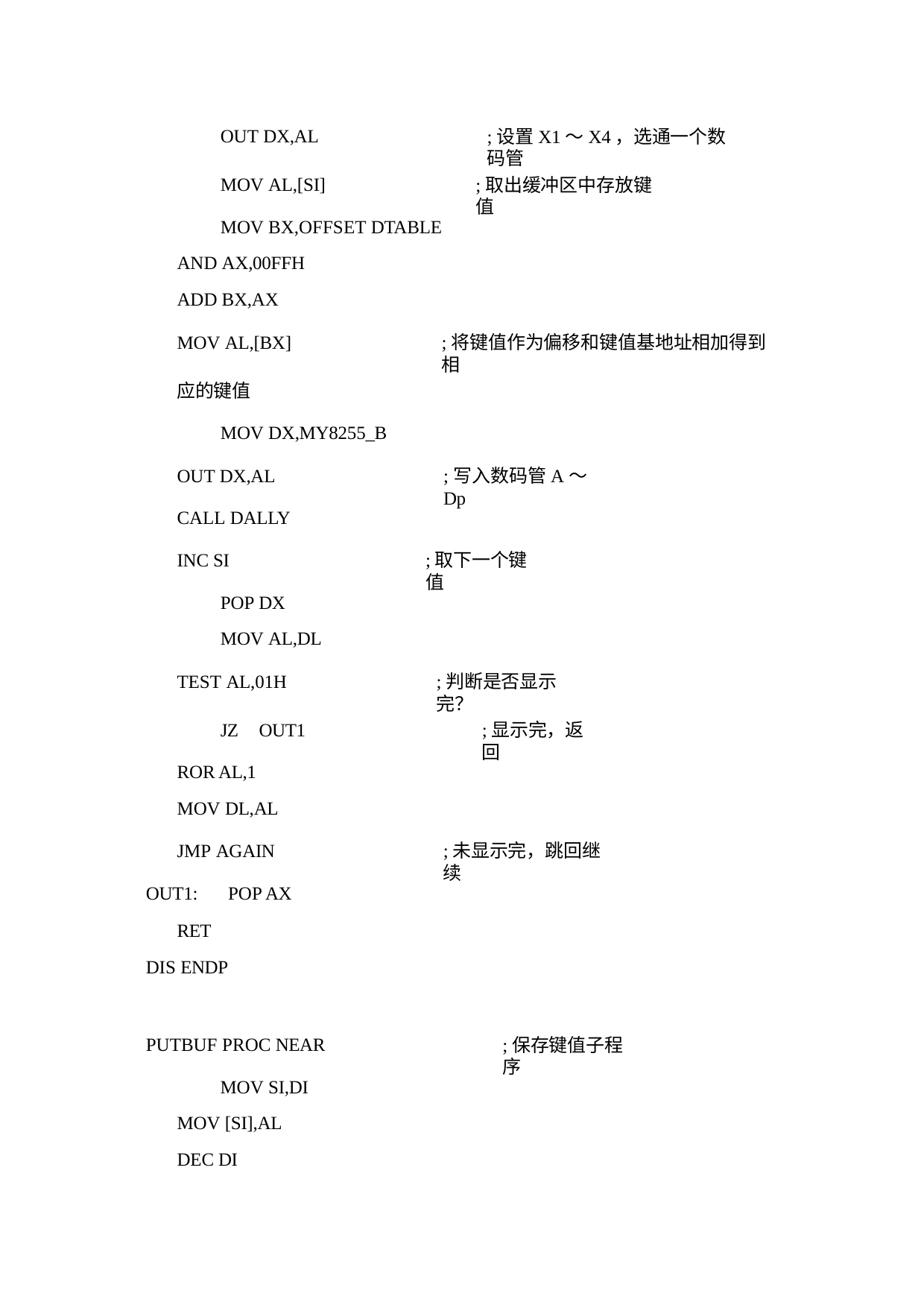

OUT DX,AL
;设置X1～X4，选通一个数码管
MOV AL,[SI]
;取出缓冲区中存放键值
MOV BX,OFFSET DTABLE
AND AX,00FFH ADD BX,AX
MOV AL,[BX]
;将键值作为偏移和键值基地址相加得到相
应的键值
MOV DX,MY8255_B
OUT DX,AL
;写入数码管A～Dp
CALL DALLY
INC SI
;取下一个键值
POP DX
MOV AL,DL
TEST AL,01H
;判断是否显示完？
JZ	OUT1
;显示完，返回
ROR AL,1
MOV DL,AL
JMP AGAIN
;未显示完，跳回继续
OUT1:	POP AX
RET DIS ENDP
PUTBUF PROC NEAR
;保存键值子程序
MOV SI,DI
MOV [SI],AL DEC DI